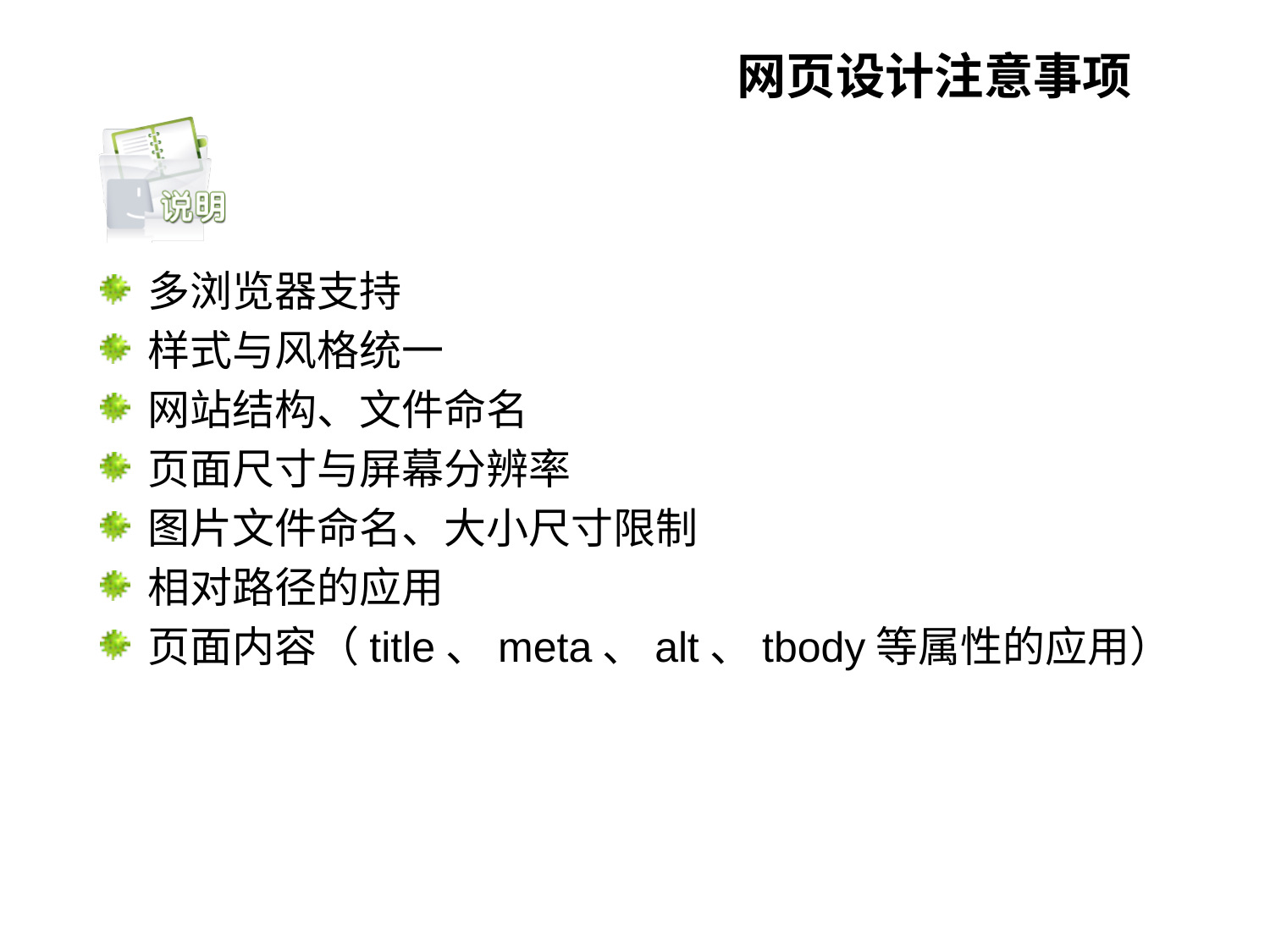

# 网页设计注意事项
多浏览器支持
样式与风格统一
网站结构、文件命名
页面尺寸与屏幕分辨率
图片文件命名、大小尺寸限制
相对路径的应用
页面内容（title、meta、alt、tbody等属性的应用）